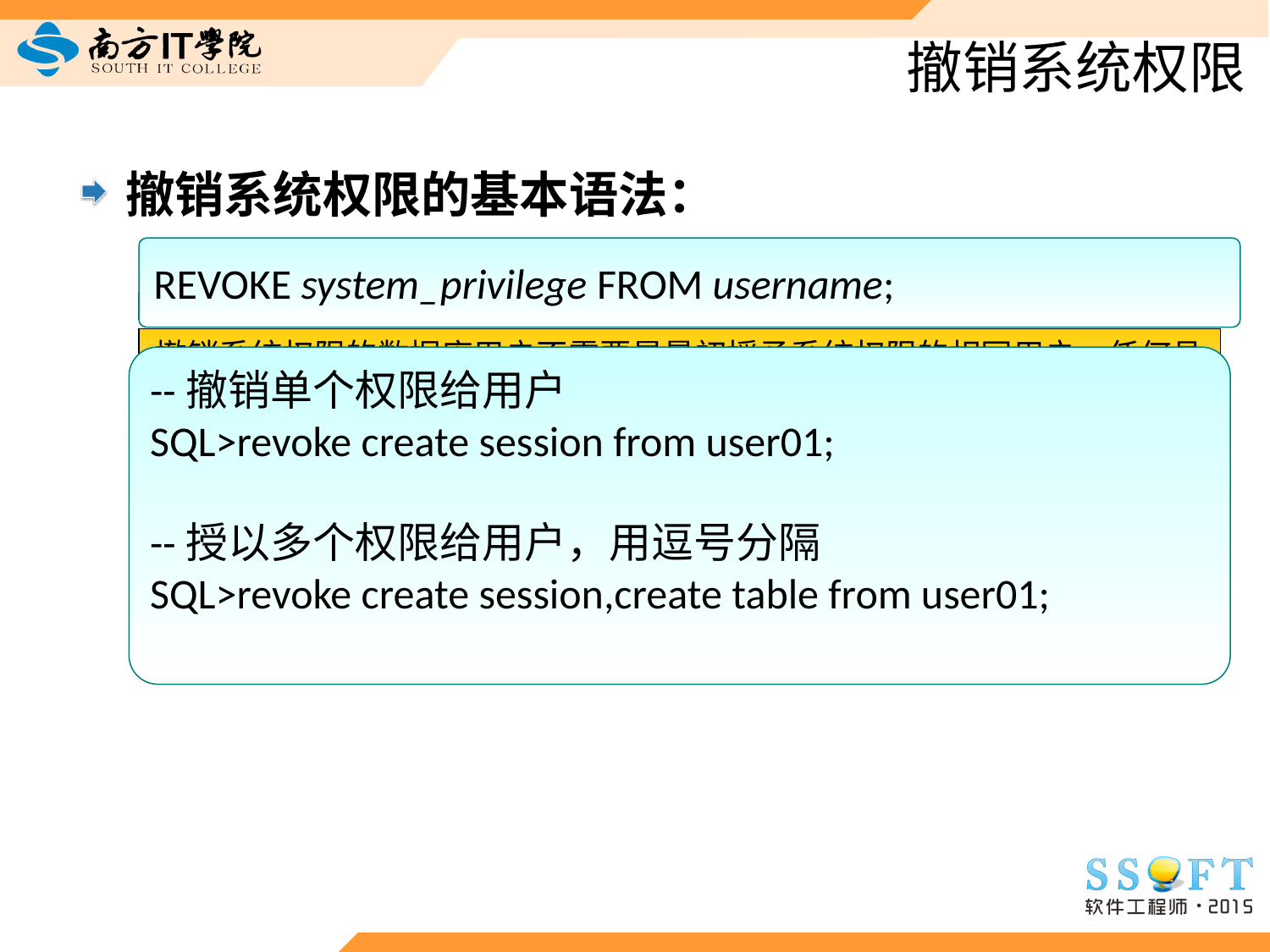

# 撤销系统权限
撤销系统权限的基本语法：
REVOKE system_privilege FROM username;
--撤销单个权限给用户
SQL>revoke create session from user01;

--授以多个权限给用户，用逗号分隔
SQL>revoke create session,create table from user01;

撤销系统权限的数据库用户不需要是最初授予系统权限的相同用户。任何具有admin option系统用户权限的数据库用户都能够取消其他用户的系统特权。